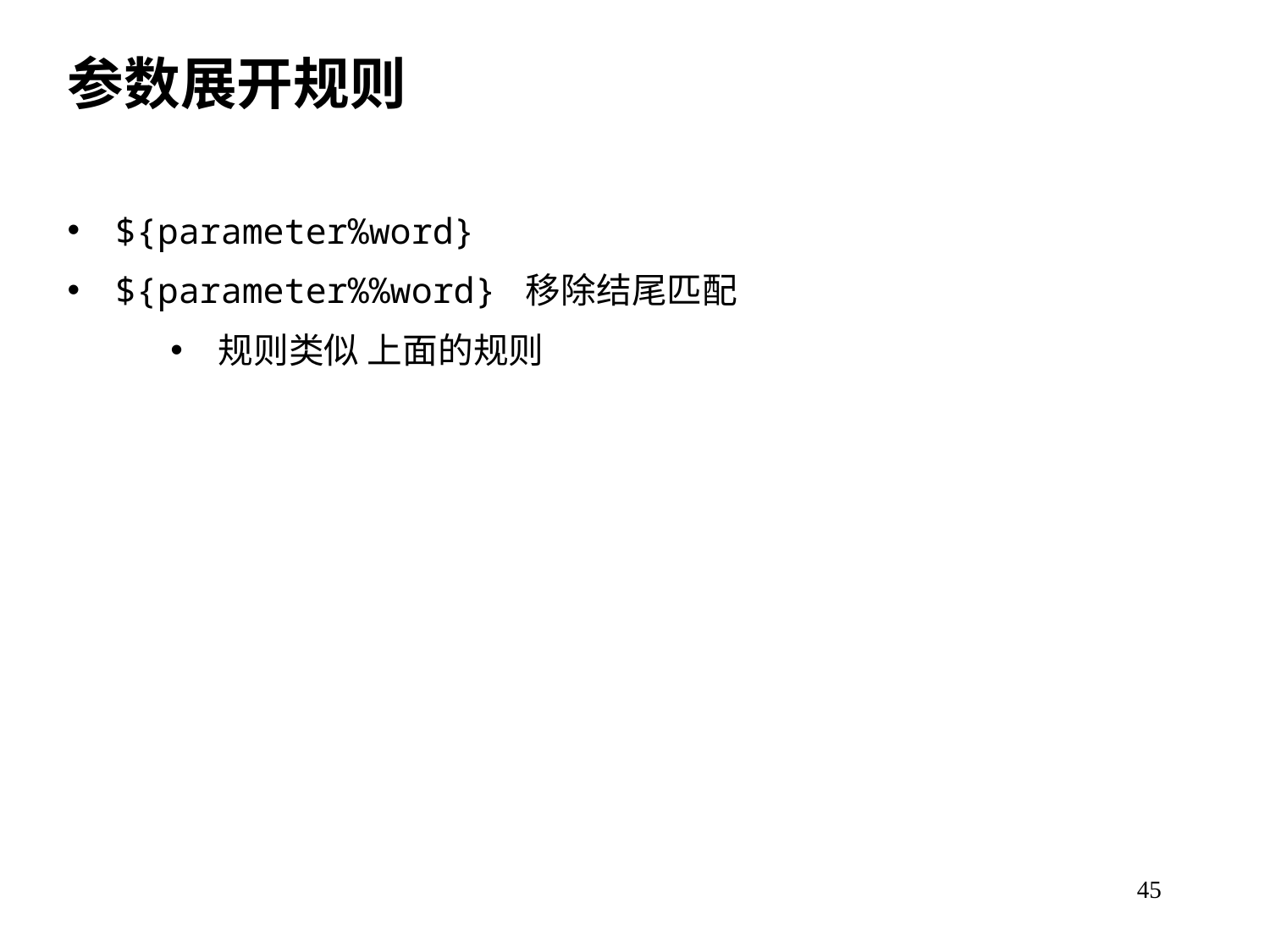

参数展开规则
${parameter%word}
${parameter%%word} 移除结尾匹配
规则类似 上面的规则
45